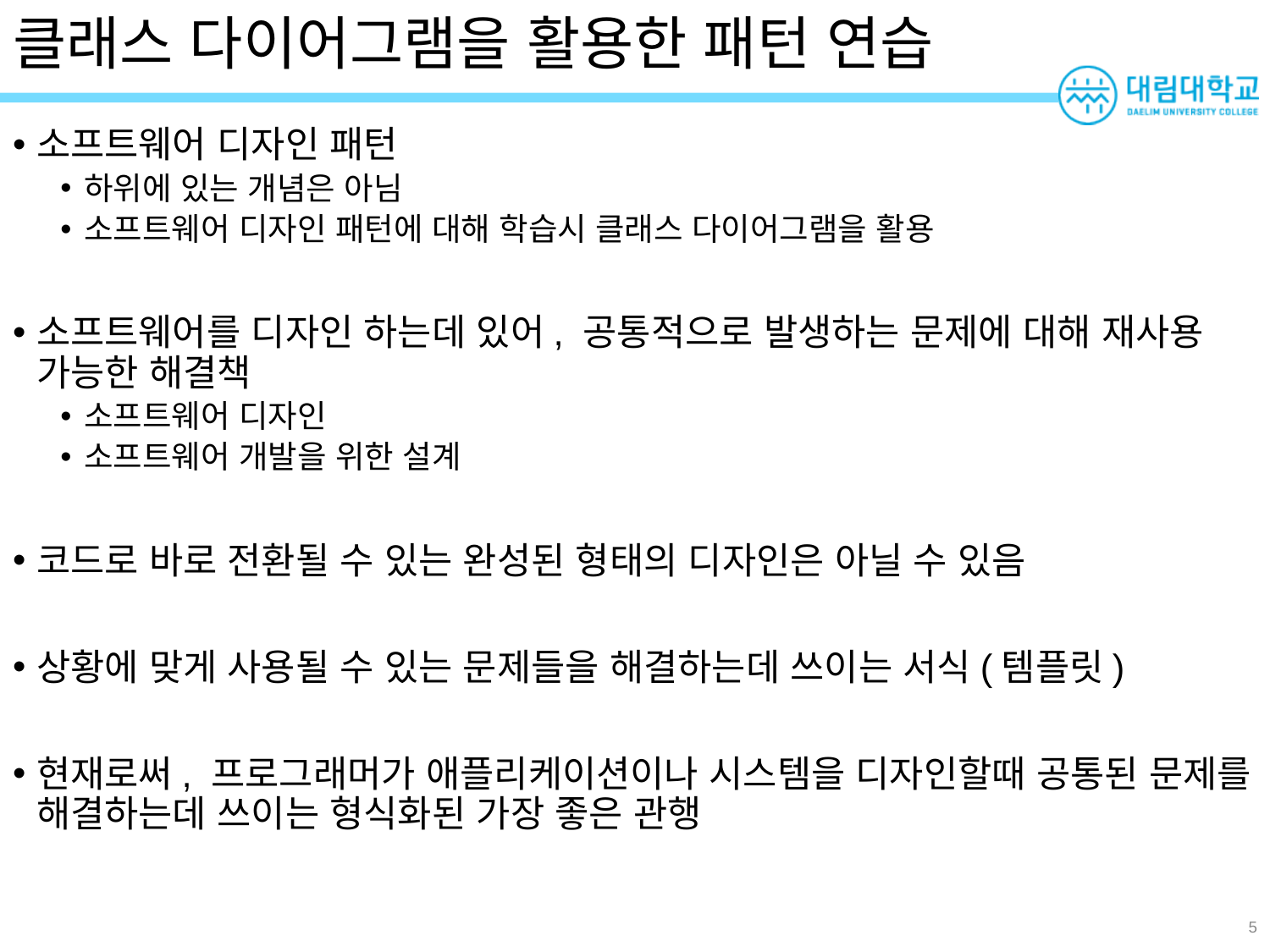

# 클래스 다이어그램을 활용한 패턴 연습
소프트웨어 디자인 패턴
하위에 있는 개념은 아님
소프트웨어 디자인 패턴에 대해 학습시 클래스 다이어그램을 활용

소프트웨어를 디자인 하는데 있어, 공통적으로 발생하는 문제에 대해 재사용 가능한 해결책
소프트웨어 디자인
소프트웨어 개발을 위한 설계

코드로 바로 전환될 수 있는 완성된 형태의 디자인은 아닐 수 있음

상황에 맞게 사용될 수 있는 문제들을 해결하는데 쓰이는 서식(템플릿)

현재로써, 프로그래머가 애플리케이션이나 시스템을 디자인할때 공통된 문제를 해결하는데 쓰이는 형식화된 가장 좋은 관행
5